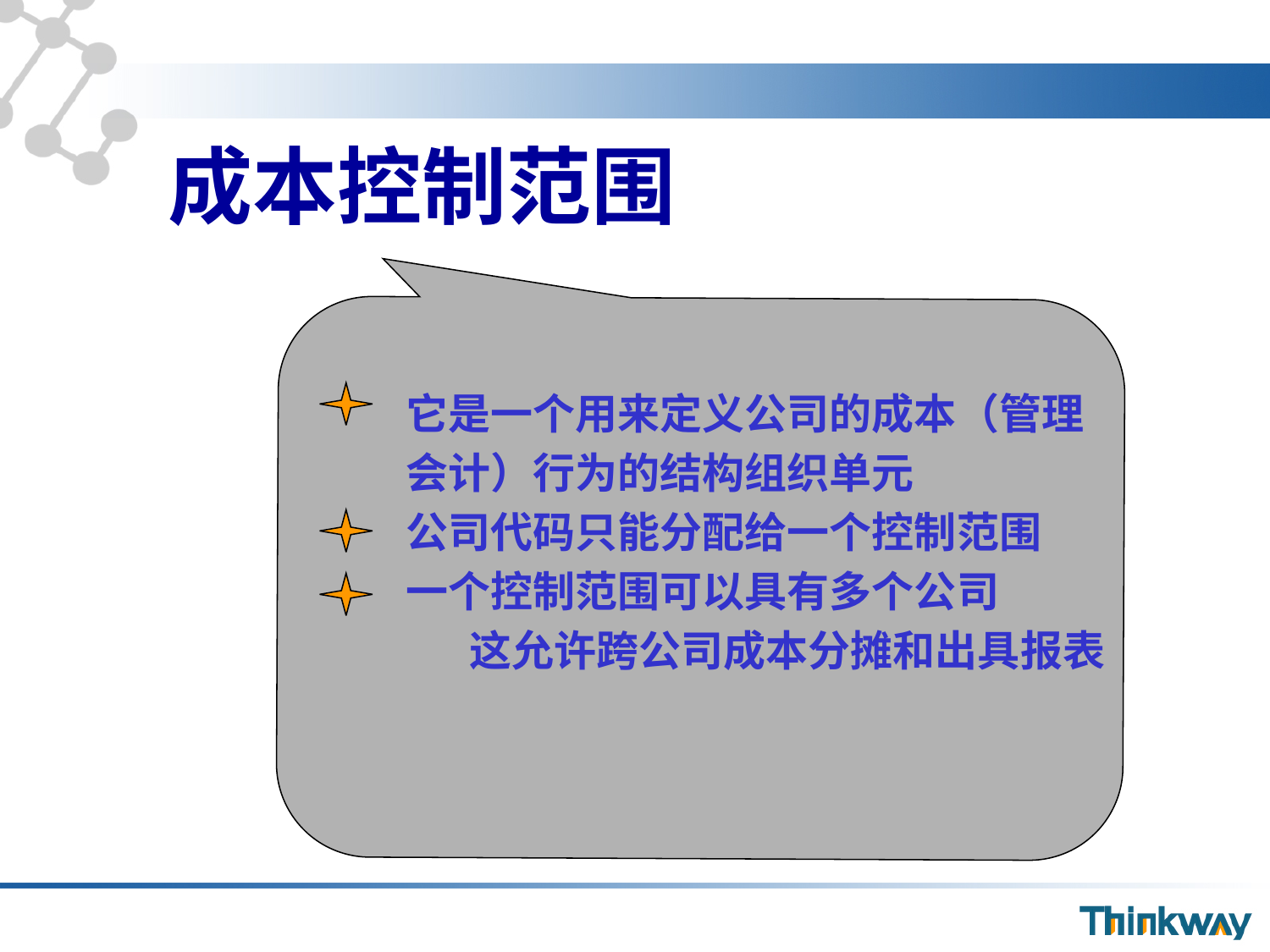

# 成本控制范围

它是一个用来定义公司的成本（管理
会计）行为的结构组织单元
公司代码只能分配给一个控制范围
一个控制范围可以具有多个公司
这允许跨公司成本分摊和出具报表